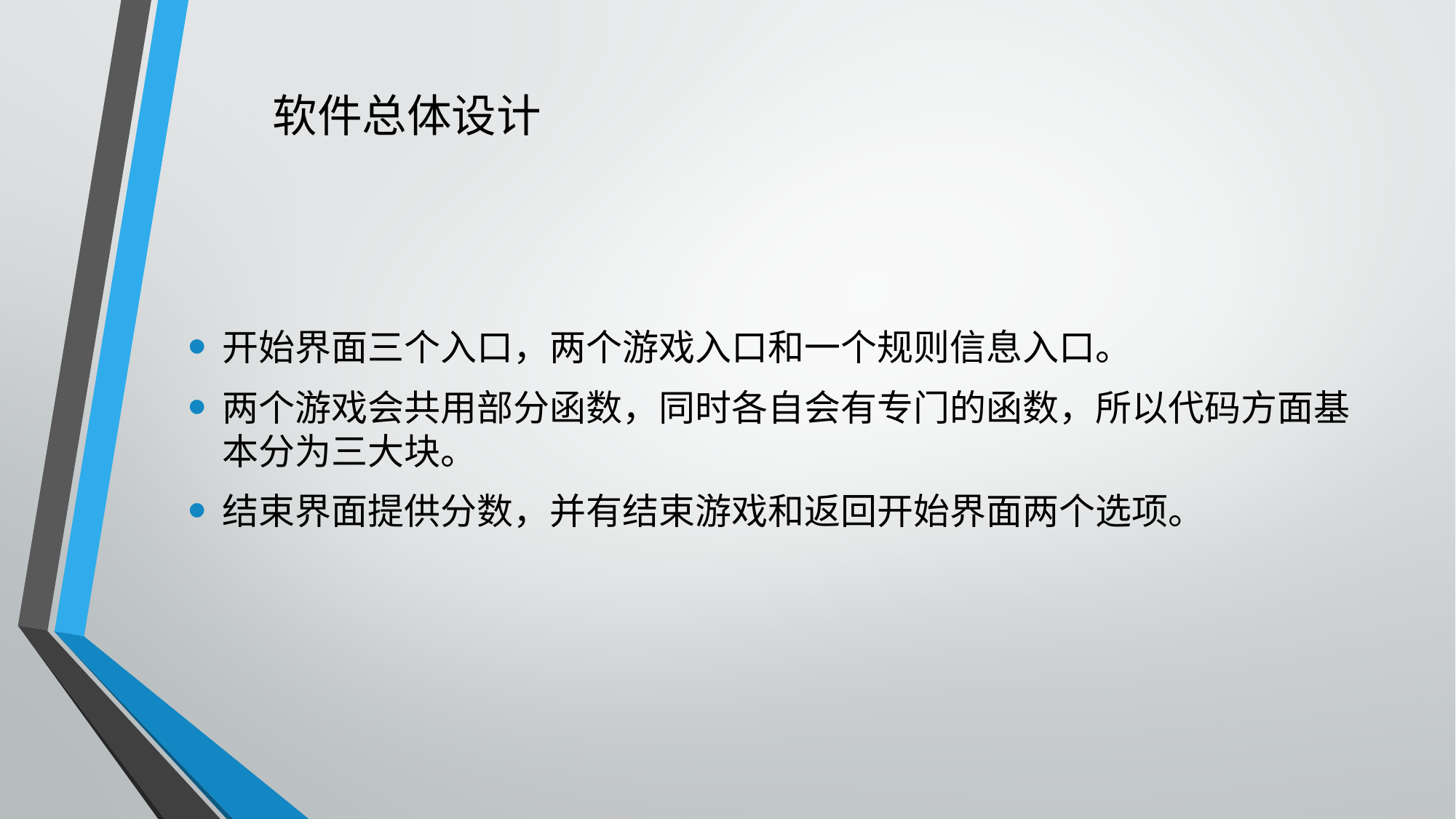

# 软件总体设计
开始界面三个入口，两个游戏入口和一个规则信息入口。
两个游戏会共用部分函数，同时各自会有专门的函数，所以代码方面基本分为三大块。
结束界面提供分数，并有结束游戏和返回开始界面两个选项。